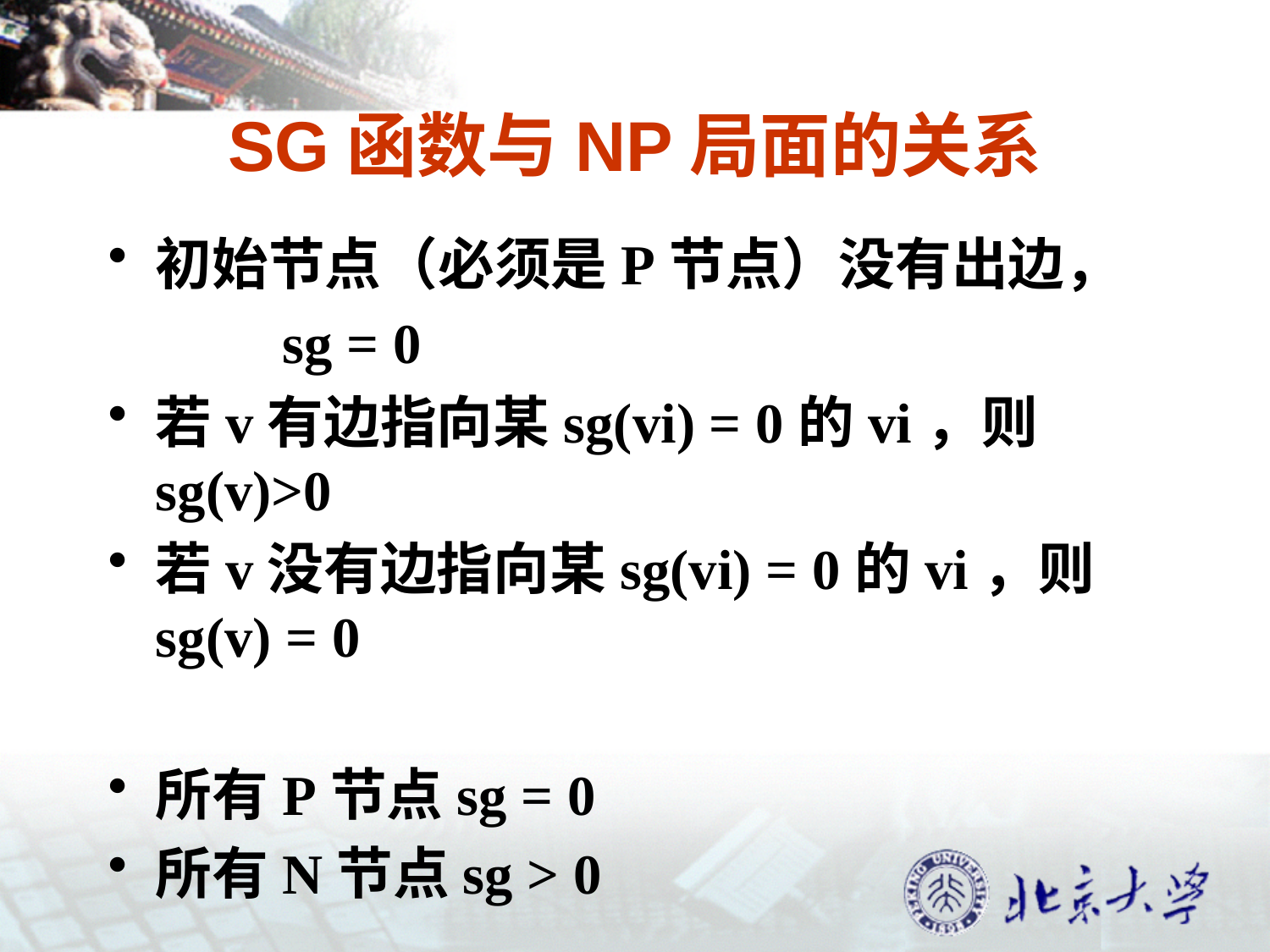

# SG函数与NP局面的关系
初始节点（必须是P节点）没有出边，
		sg = 0
若v有边指向某sg(vi) = 0的vi，则sg(v)>0
若v没有边指向某sg(vi) = 0的vi，则sg(v) = 0

所有P节点sg = 0
所有N节点sg > 0